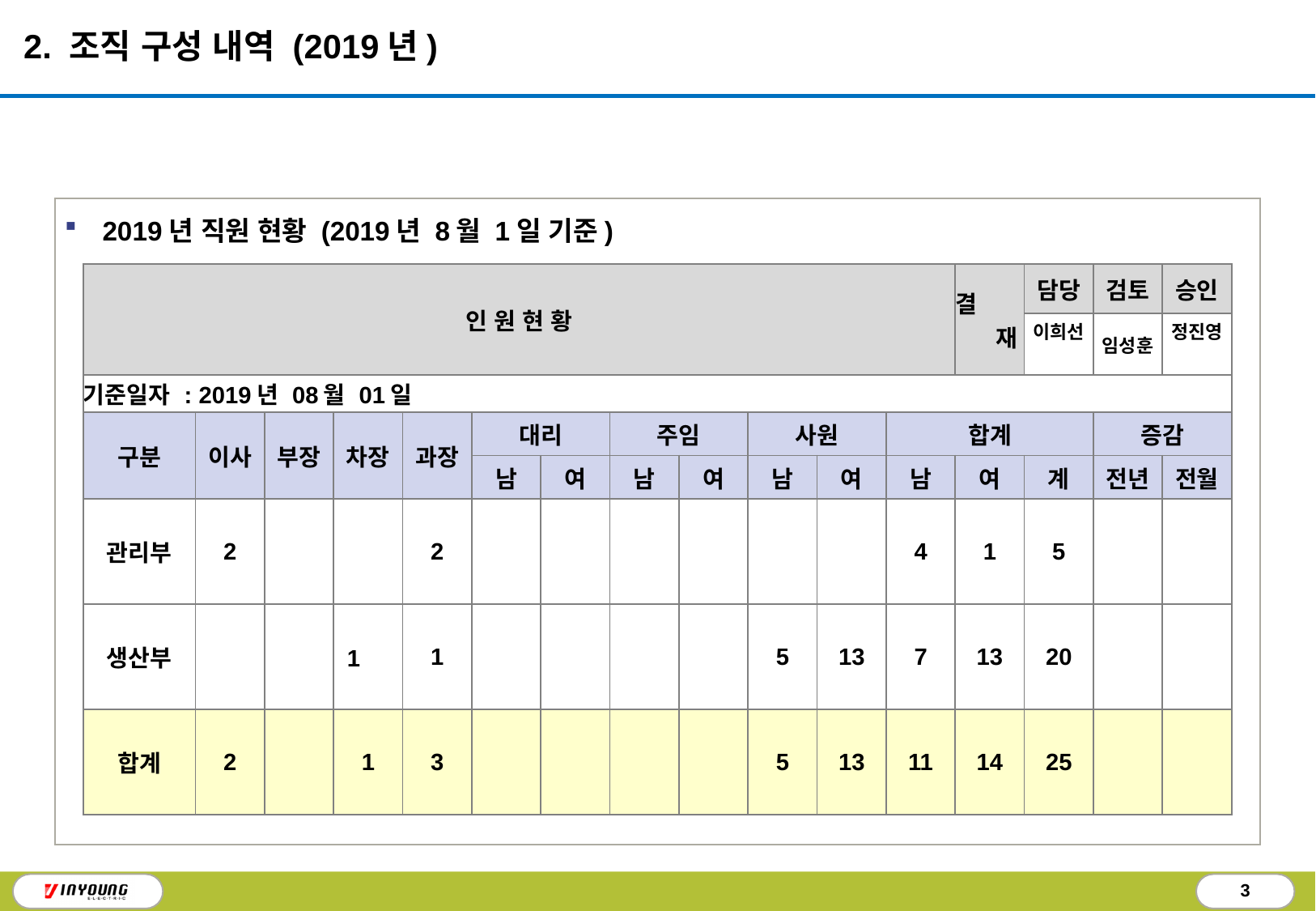

2. 조직 구성 내역 (2019년)
2019년 직원 현황 (2019년 8월 1일 기준)
| 인 원 현 황 |  |  |  |  |  |  |  |  |  |  |  | 결 재 | 담당 | 검토 | 승인 |
| --- | --- | --- | --- | --- | --- | --- | --- | --- | --- | --- | --- | --- | --- | --- | --- |
|  |  |  |  |  |  |  |  |  |  |  |  |  | 이희선 | 임성훈 | 정진영 |
| 기준일자 : 2019년 08월 01일 |  |  |  |  |  |  |  |  |  |  |  |  |  |  |  |
| 구분 | 이사 | 부장 | 차장 | 과장 | 대리 |  | 주임 |  | 사원 |  | 합계 |  |  | 증감 |  |
|  |  |  |  |  | 남 | 여 | 남 | 여 | 남 | 여 | 남 | 여 | 계 | 전년 | 전월 |
| 관리부 | 2 |  |  | 2 |  |  |  |  |  |  | 4 | 1 | 5 |  |  |
| 생산부 |  |  | 1 | 1 |  |  |  |  | 5 | 13 | 7 | 13 | 20 |  |  |
| 합계 | 2 |  | 1 | 3 |  |  |  |  | 5 | 13 | 11 | 14 | 25 |  |  |